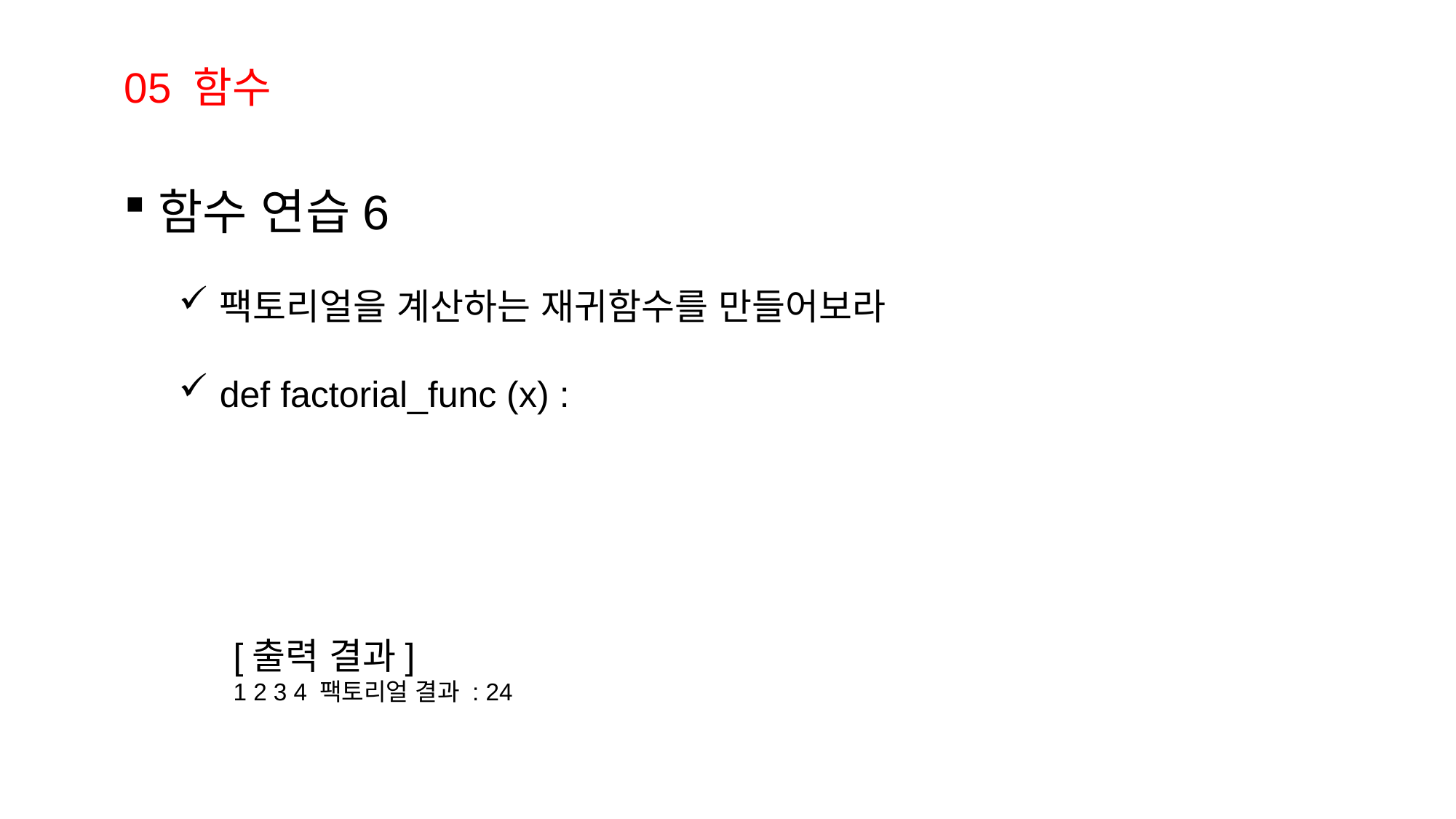

05 함수
함수 연습6
팩토리얼을 계산하는 재귀함수를 만들어보라
def factorial_func (x) :

[출력 결과]
1 2 3 4 팩토리얼 결과 : 24